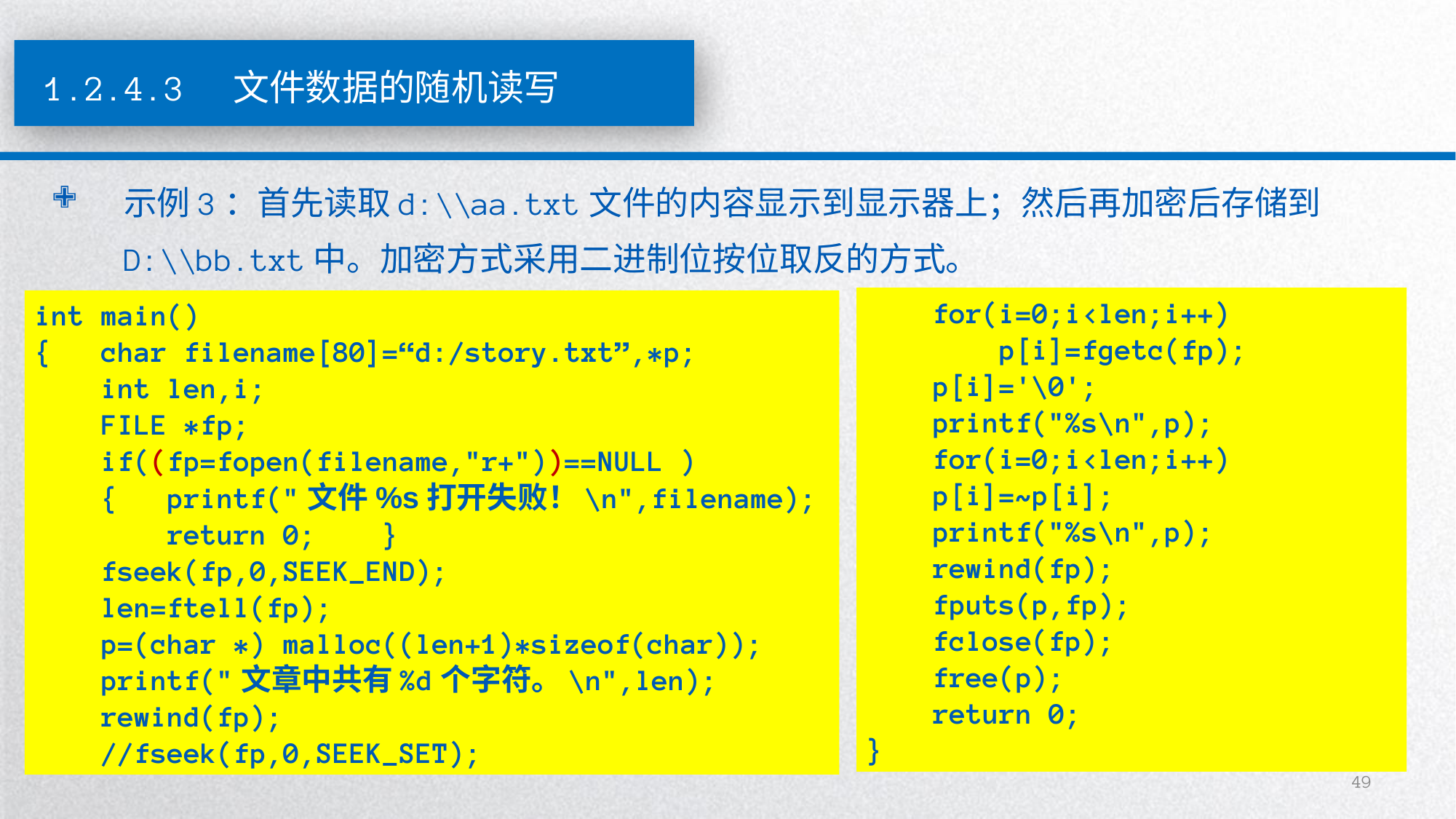

1.2.4.3  文件数据的随机读写
示例3：首先读取d:\\aa.txt文件的内容显示到显示器上；然后再加密后存储到D:\\bb.txt中。加密方式采用二进制位按位取反的方式。
    for(i=0;i<len;i++)
        p[i]=fgetc(fp);
    p[i]='\0';
    printf("%s\n",p);
    for(i=0;i<len;i++)
    p[i]=~p[i];
    printf("%s\n",p);
    rewind(fp);
    fputs(p,fp);
    fclose(fp);
    free(p);
    return 0;
}
int main()
{   char filename[80]=“d:/story.txt”,*p;
    int len,i;
    FILE *fp;
    if((fp=fopen(filename,"r+"))==NULL )
    {   printf("文件%s打开失败！\n",filename);
        return 0;    }
    fseek(fp,0,SEEK_END);
    len=ftell(fp);
    p=(char *) malloc((len+1)*sizeof(char));
    printf("文章中共有%d个字符。\n",len);
    rewind(fp);
    //fseek(fp,0,SEEK_SET);
49